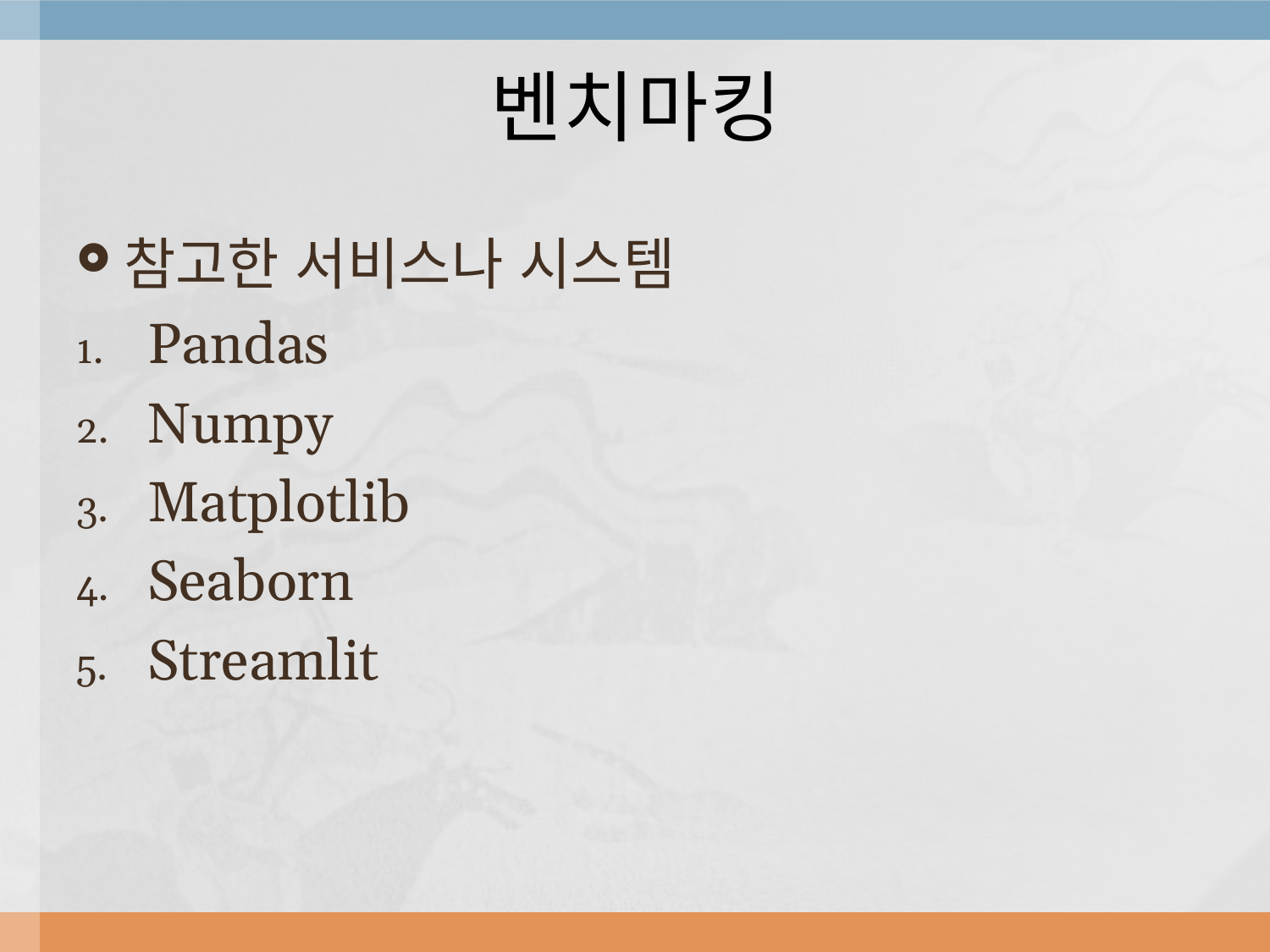

# 벤치마킹
참고한 서비스나 시스템
Pandas
Numpy
Matplotlib
Seaborn
Streamlit